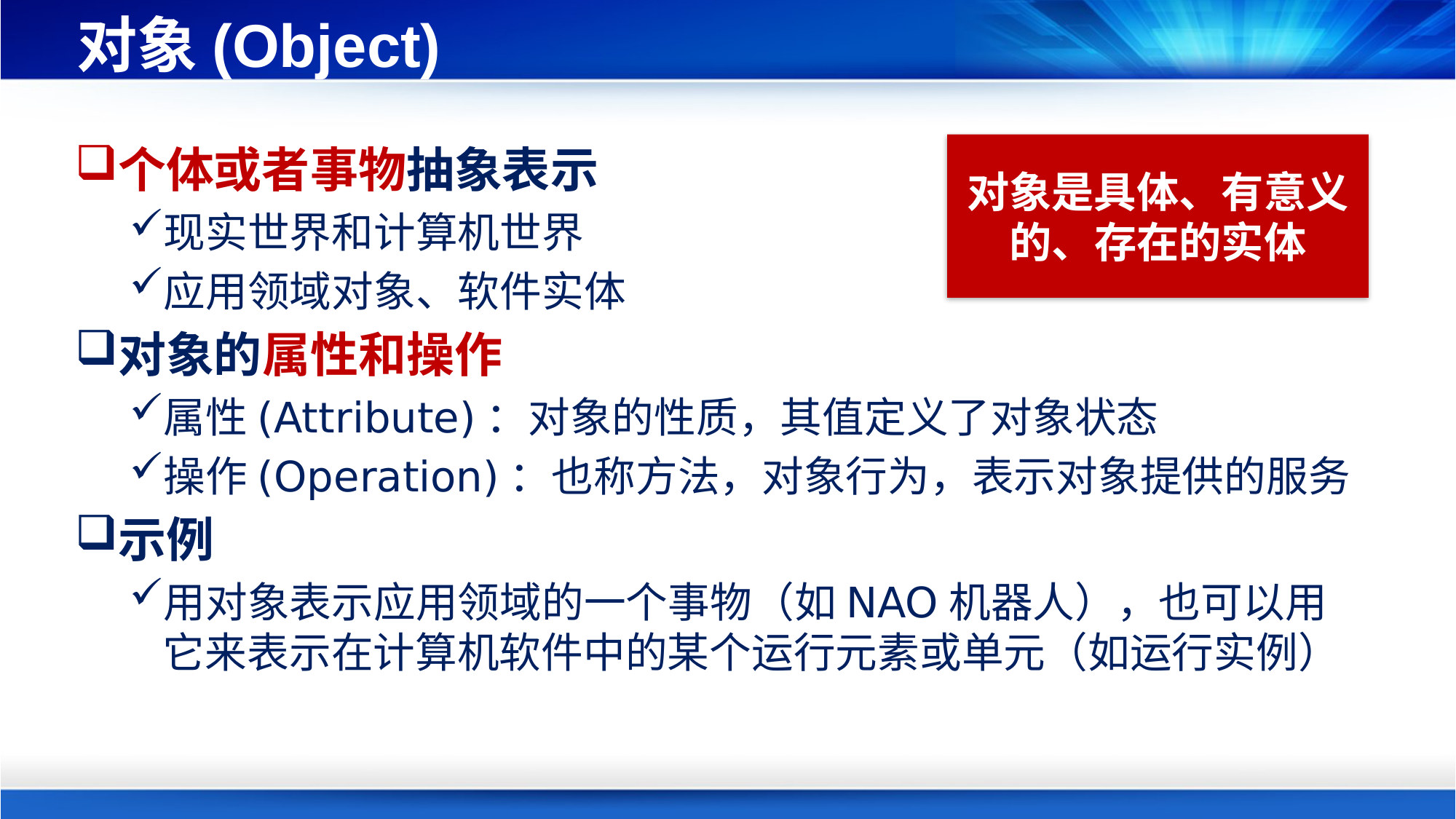

# 对象(Object)
个体或者事物抽象表示
现实世界和计算机世界
应用领域对象、软件实体
对象的属性和操作
属性(Attribute)：对象的性质，其值定义了对象状态
操作(Operation)：也称方法，对象行为，表示对象提供的服务
示例
用对象表示应用领域的一个事物（如NAO机器人），也可以用它来表示在计算机软件中的某个运行元素或单元（如运行实例）
对象是具体、有意义的、存在的实体